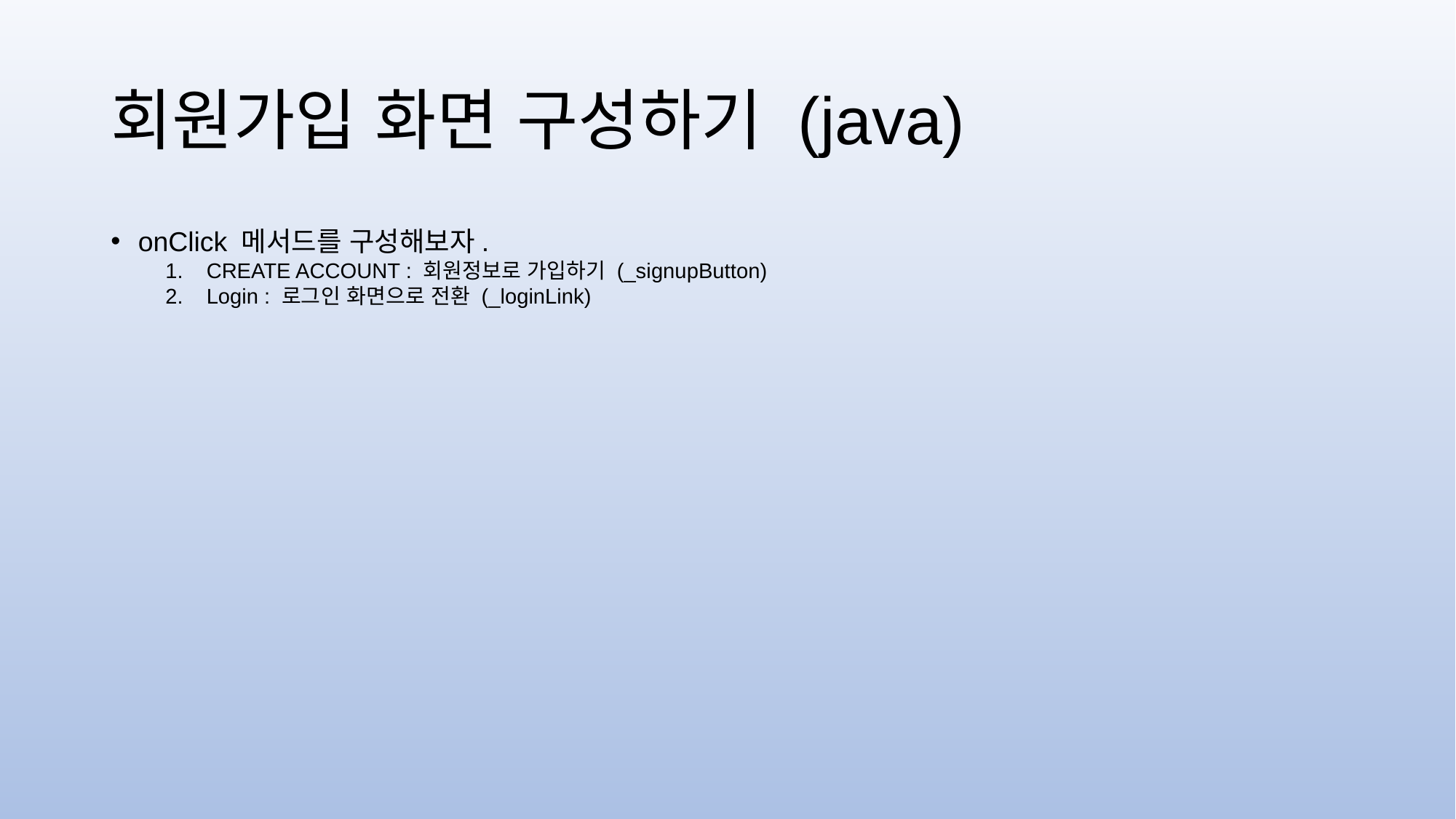

# 회원가입 화면 구성하기 (java)
onClick 메서드를 구성해보자.
CREATE ACCOUNT : 회원정보로 가입하기 (_signupButton)
Login : 로그인 화면으로 전환 (_loginLink)